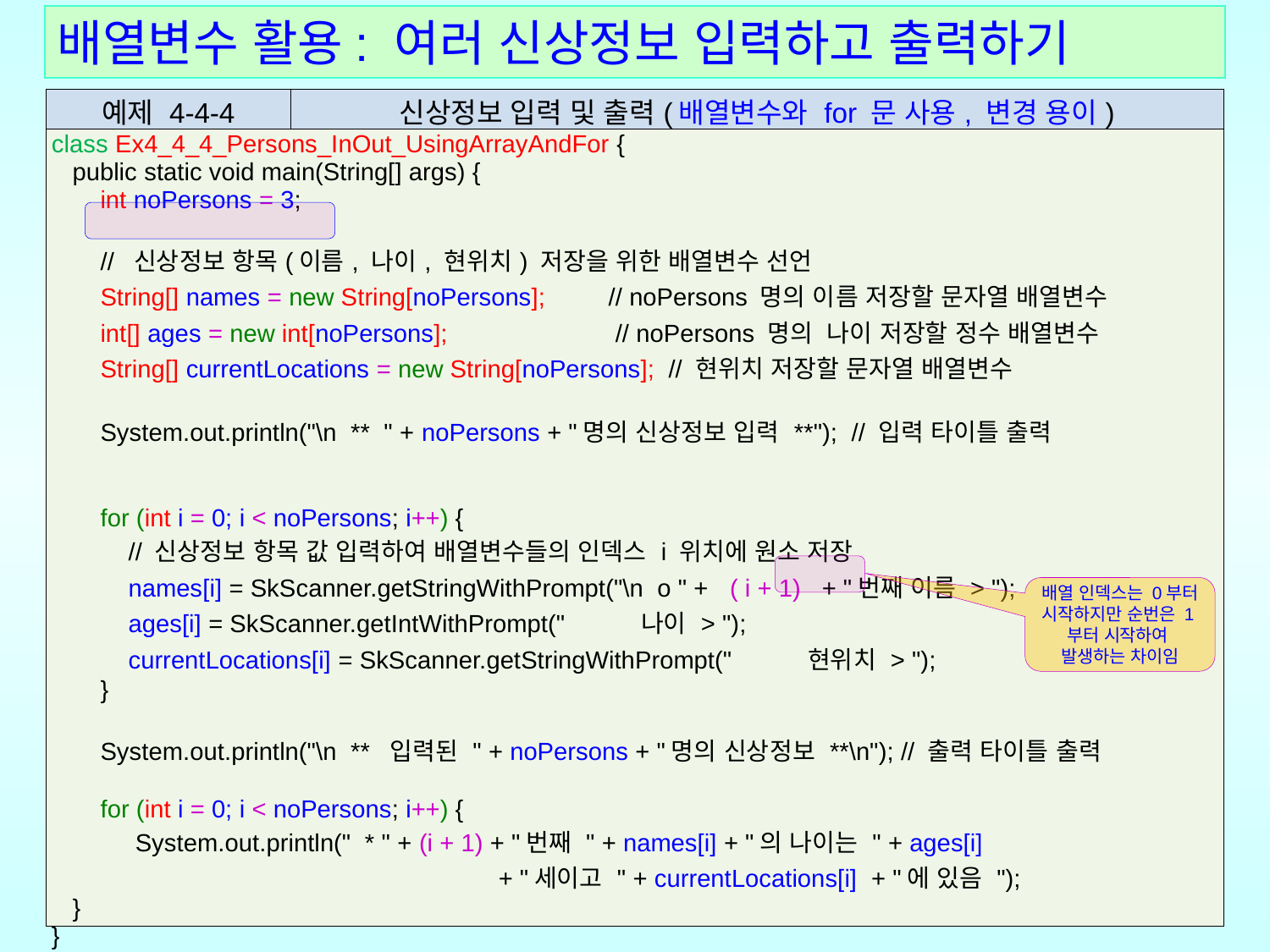

배열변수 활용: 여러 신상정보 입력하고 출력하기
| 예제 4-4-4 | 신상정보 입력 및 출력(배열변수와 for 문 사용, 변경 용이) |
| --- | --- |
| class Ex4\_4\_4\_Persons\_InOut\_UsingArrayAndFor { public static void main(String[] args) { int noPersons = 3; // 신상정보 항목(이름, 나이, 현위치) 저장을 위한 배열변수 선언 String[] names = new String[noPersons]; // noPersons 명의 이름 저장할 문자열 배열변수 int[] ages = new int[noPersons]; // noPersons 명의 나이 저장할 정수 배열변수 String[] currentLocations = new String[noPersons]; // 현위치 저장할 문자열 배열변수 System.out.println("\n \*\* " + noPersons + "명의 신상정보 입력 \*\*"); // 입력 타이틀 출력 for (int i = 0; i < noPersons; i++) { // 신상정보 항목 값 입력하여 배열변수들의 인덱스 i 위치에 원소 저장 names[i] = SkScanner.getStringWithPrompt("\n o " + ( i + 1) + "번째 이름 > "); ages[i] = SkScanner.getIntWithPrompt(" 나이 > "); currentLocations[i] = SkScanner.getStringWithPrompt(" 현위치 > "); } System.out.println("\n \*\* 입력된 " + noPersons + "명의 신상정보 \*\*\n"); // 출력 타이틀 출력 for (int i = 0; i < noPersons; i++) { System.out.println(" \* " + (i + 1) + "번째 " + names[i] + "의 나이는 " + ages[i] + "세이고 " + currentLocations[i] + "에 있음 "); } } |  |

배열 인덱스는 0부터 시작하지만 순번은 1부터 시작하여
발생하는 차이임